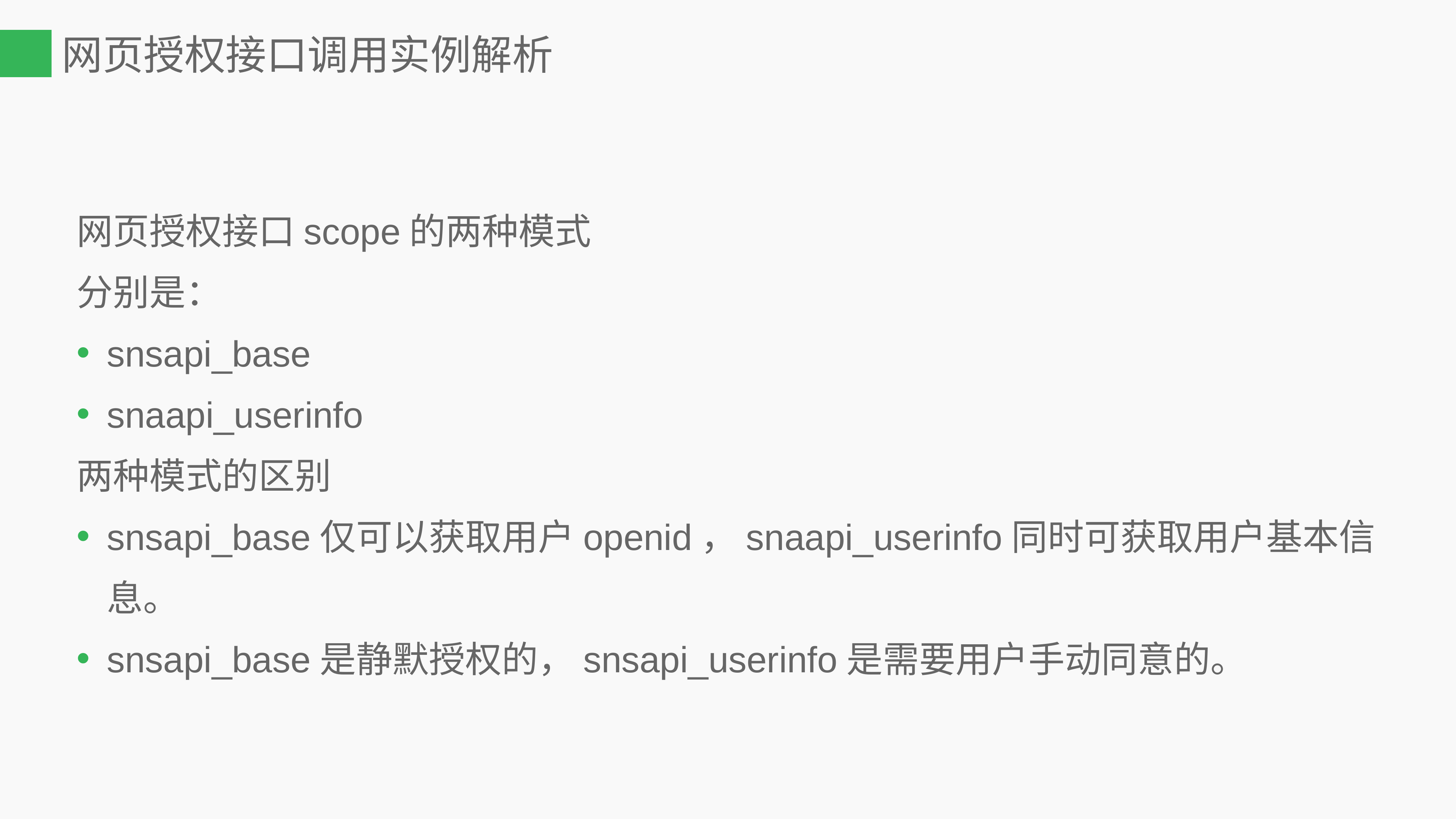

# 网页授权接口调用实例解析
网页授权接口scope的两种模式
分别是：
snsapi_base
snaapi_userinfo
两种模式的区别
snsapi_base仅可以获取用户openid，snaapi_userinfo同时可获取用户基本信息。
snsapi_base是静默授权的，snsapi_userinfo是需要用户手动同意的。